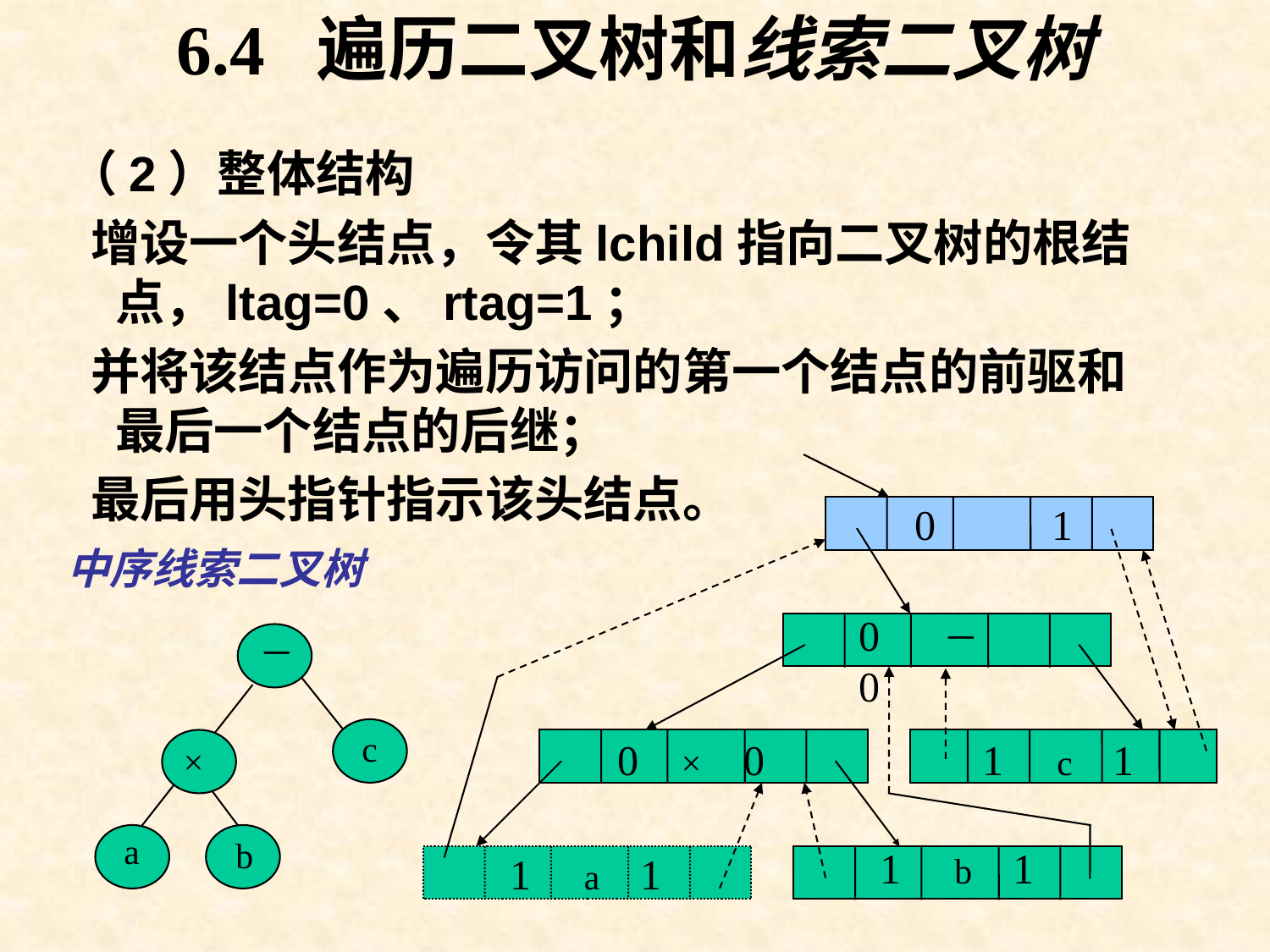

6.4  遍历二叉树和线索二叉树
（2）整体结构
 增设一个头结点，令其lchild指向二叉树的根结点，ltag=0、rtag=1；
 并将该结点作为遍历访问的第一个结点的前驱和最后一个结点的后继；
 最后用头指针指示该头结点。

0           1

中序线索二叉树

0     －   0

－

c

×
a

b

0    ×    0
1     c    1

1     b    1
1     a    1